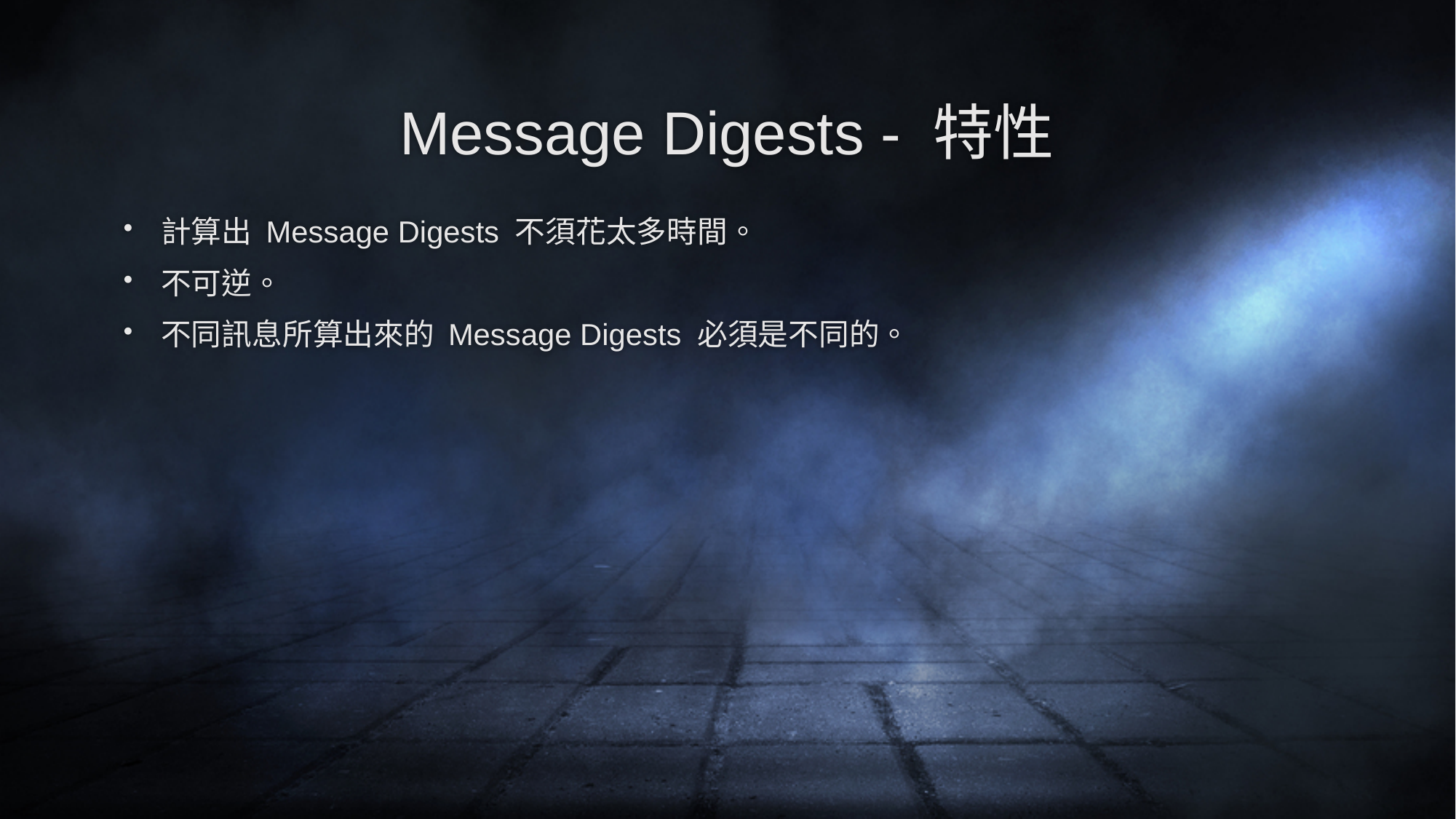

# Message Digests - 特性
計算出 Message Digests 不須花太多時間。
不可逆。
不同訊息所算出來的 Message Digests 必須是不同的。